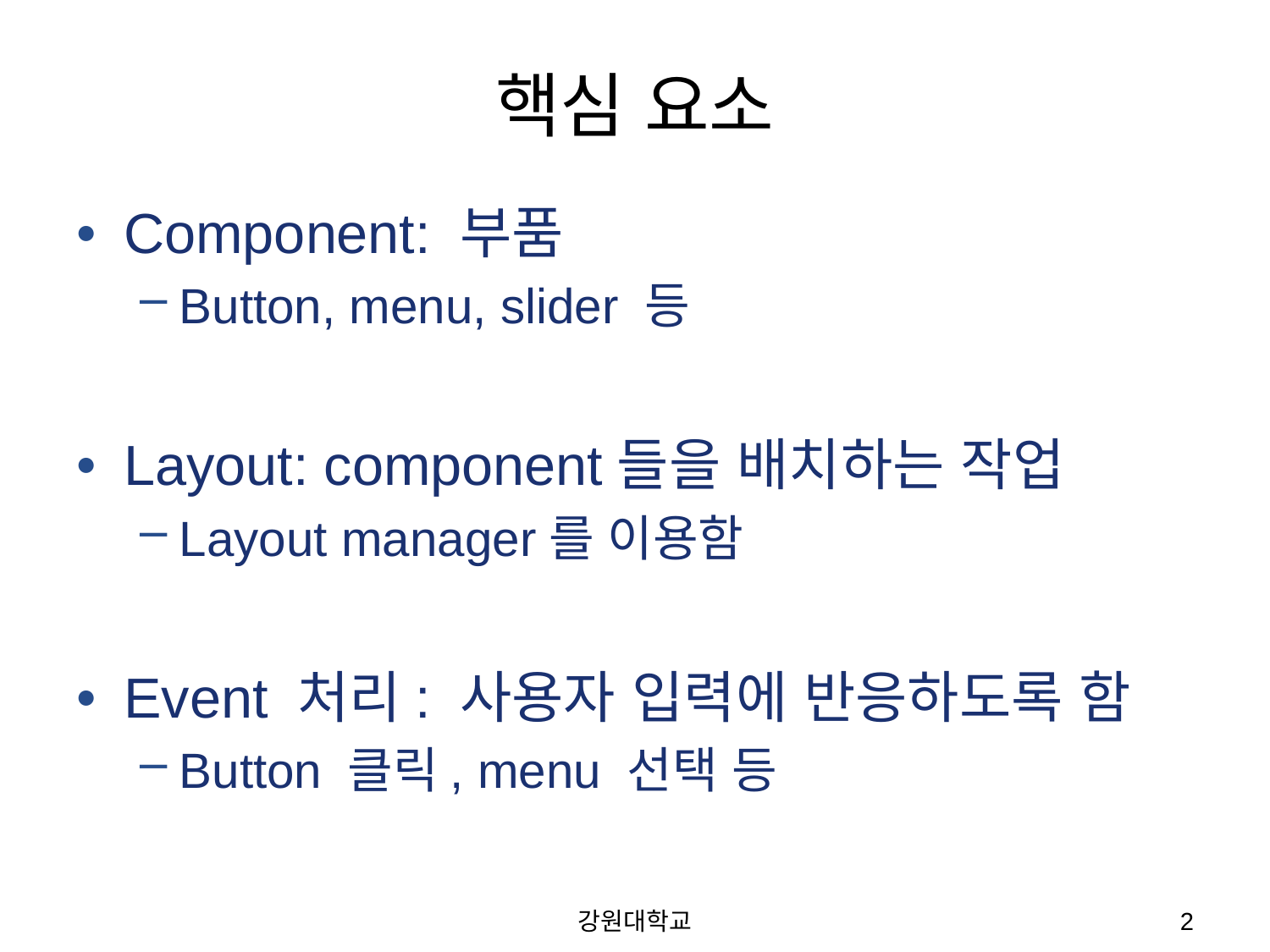

# 핵심 요소
Component: 부품
Button, menu, slider 등

Layout: component들을 배치하는 작업
Layout manager를 이용함

Event 처리: 사용자 입력에 반응하도록 함
Button 클릭, menu 선택 등
강원대학교
2